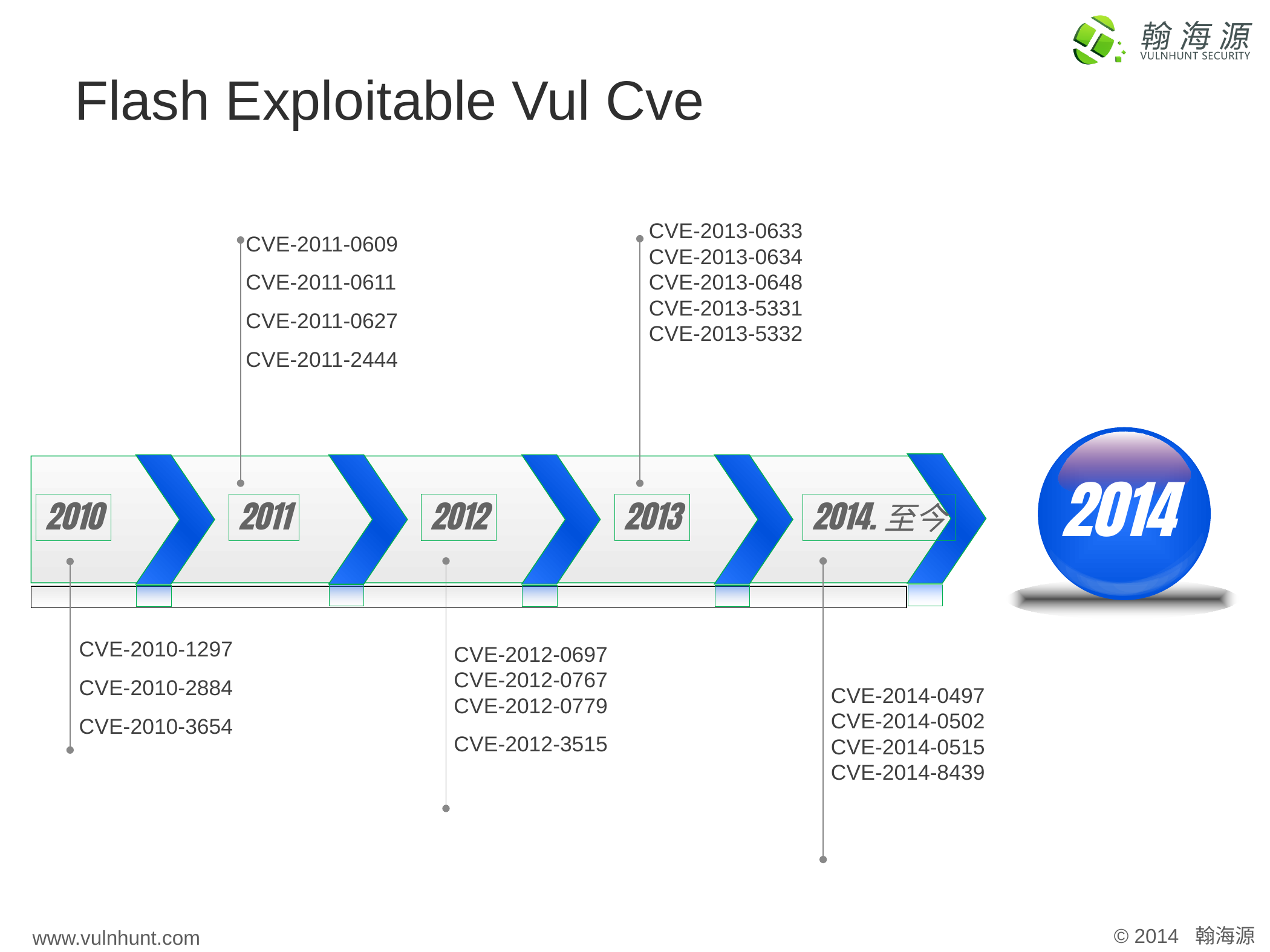

Flash Exploitable Vul Cve
CVE-2011-0609
CVE-2011-0611
CVE-2011-0627
CVE-2011-2444

CVE-2013-0633
CVE-2013-0634
CVE-2013-0648
CVE-2013-5331
CVE-2013-5332

2014

2010
2011
2012
2013
2014.至今

CVE-2012-0697
CVE-2012-0767
CVE-2012-0779
CVE-2012-3515

CVE-2014-0497
CVE-2014-0502
CVE-2014-0515
CVE-2014-8439

CVE-2010-1297
CVE-2010-2884
CVE-2010-3654